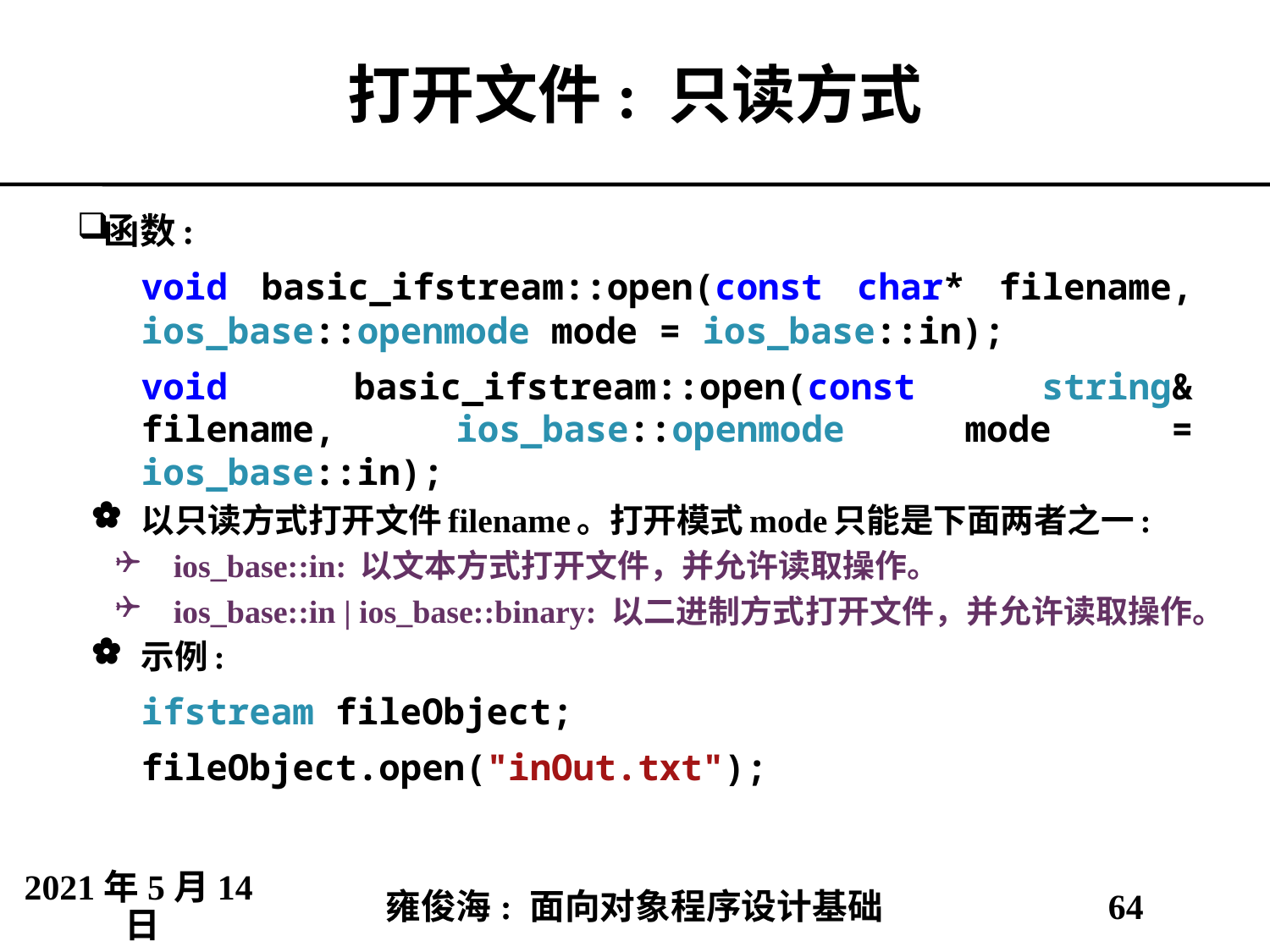

# 打开文件: 只读方式

函数:
void basic_ifstream::open(const char* filename, ios_base::openmode mode = ios_base::in);
void basic_ifstream::open(const string& filename, ios_base::openmode mode = ios_base::in);
以只读方式打开文件filename。打开模式mode只能是下面两者之一:
ios_base::in: 以文本方式打开文件，并允许读取操作。
ios_base::in | ios_base::binary: 以二进制方式打开文件，并允许读取操作。
示例:
ifstream fileObject;
fileObject.open("inOut.txt");
2021年5月14日
雍俊海: 面向对象程序设计基础
64